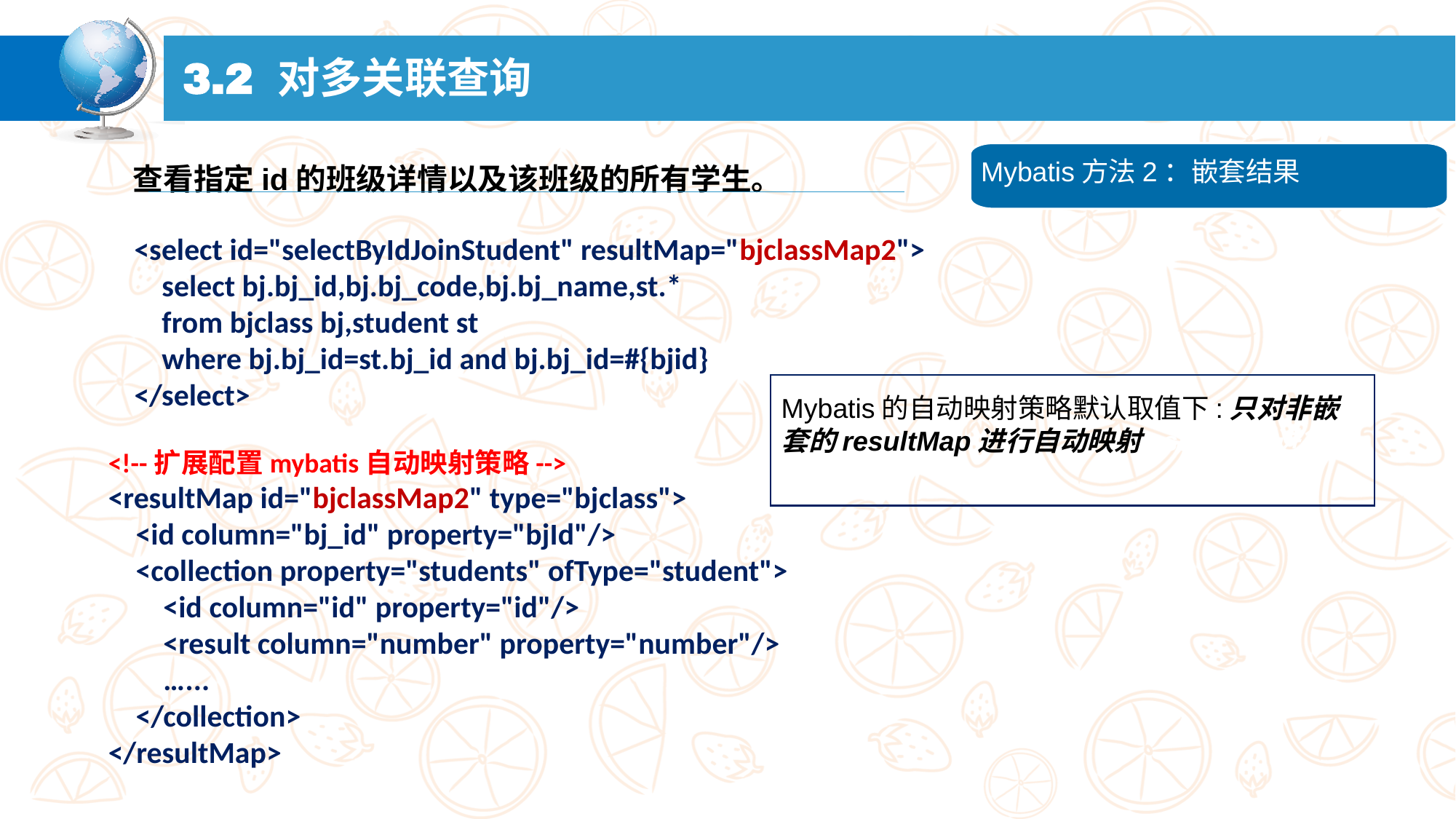

# 3.2 对多关联查询
查看指定id的班级详情以及该班级的所有学生。

Mybatis方法2：嵌套结果
<select id="selectByIdJoinStudent" resultMap="bjclassMap2">
    select bj.bj_id,bj.bj_code,bj.bj_name,st.*
    from bjclass bj,student st
    where bj.bj_id=st.bj_id and bj.bj_id=#{bjid}
</select>
Mybatis的自动映射策略默认取值下:只对非嵌套的resultMap进行自动映射esultMap进行自动映
<!--扩展配置mybatis自动映射策略-->
<resultMap id="bjclassMap2" type="bjclass">
    <id column="bj_id" property="bjId"/>
    <collection property="students" ofType="student">
        <id column="id" property="id"/>
        <result column="number" property="number"/>
        …...
    </collection>
</resultMap>